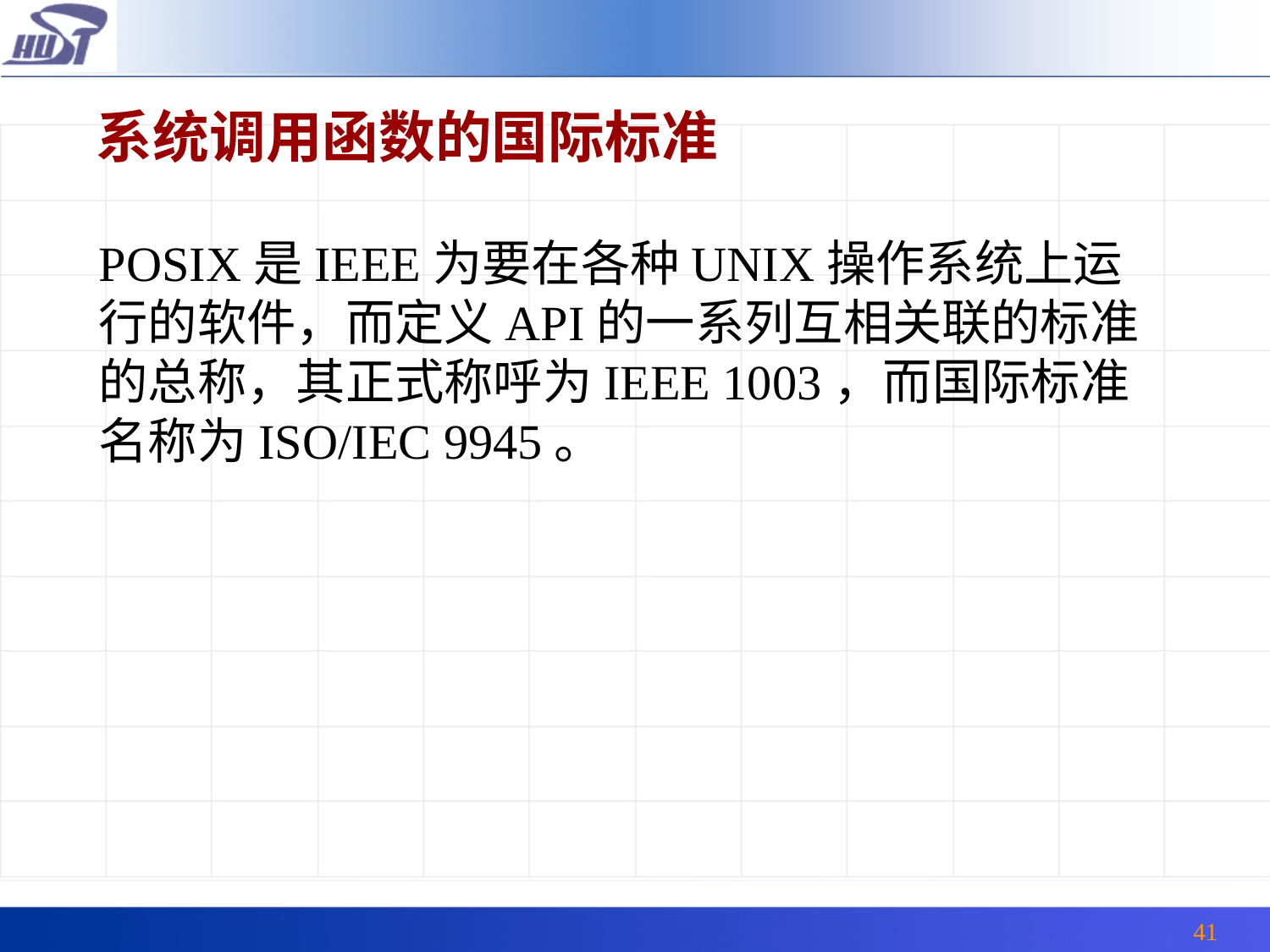

系统调用函数的国际标准
POSIX是IEEE为要在各种UNIX操作系统上运行的软件，而定义API的一系列互相关联的标准的总称，其正式称呼为IEEE 1003，而国际标准名称为ISO/IEC 9945。

41